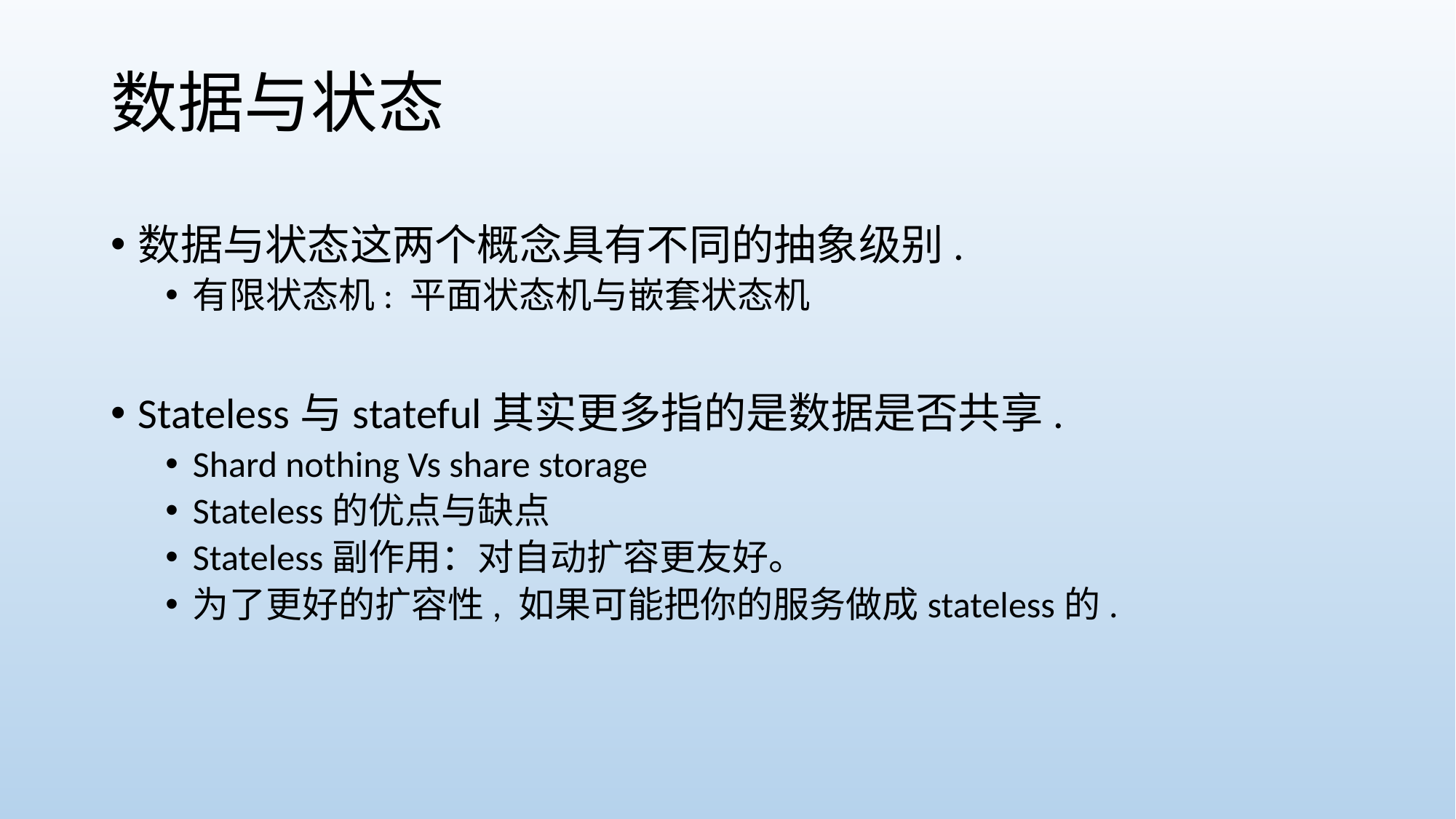

# 数据与状态
数据与状态这两个概念具有不同的抽象级别.
有限状态机: 平面状态机与嵌套状态机

Stateless与stateful其实更多指的是数据是否共享.
Shard nothing Vs share storage
Stateless的优点与缺点
Stateless副作用：对自动扩容更友好。
为了更好的扩容性, 如果可能把你的服务做成stateless的.